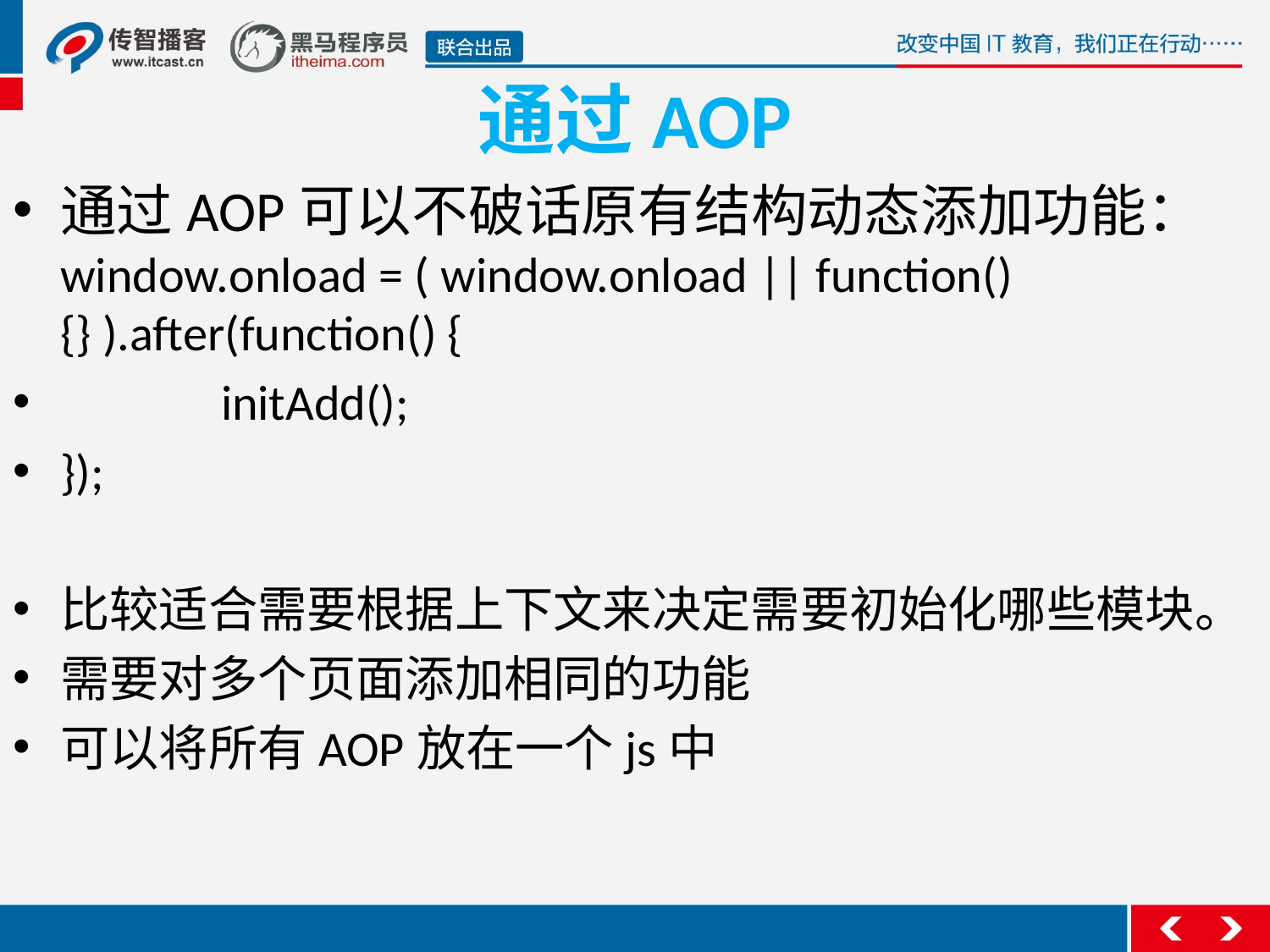

# 通过AOP
通过AOP可以不破话原有结构动态添加功能： window.onload = ( window.onload || function() {} ).after(function() {
	   initAdd();
});

比较适合需要根据上下文来决定需要初始化哪些模块。
需要对多个页面添加相同的功能
可以将所有AOP放在一个js中